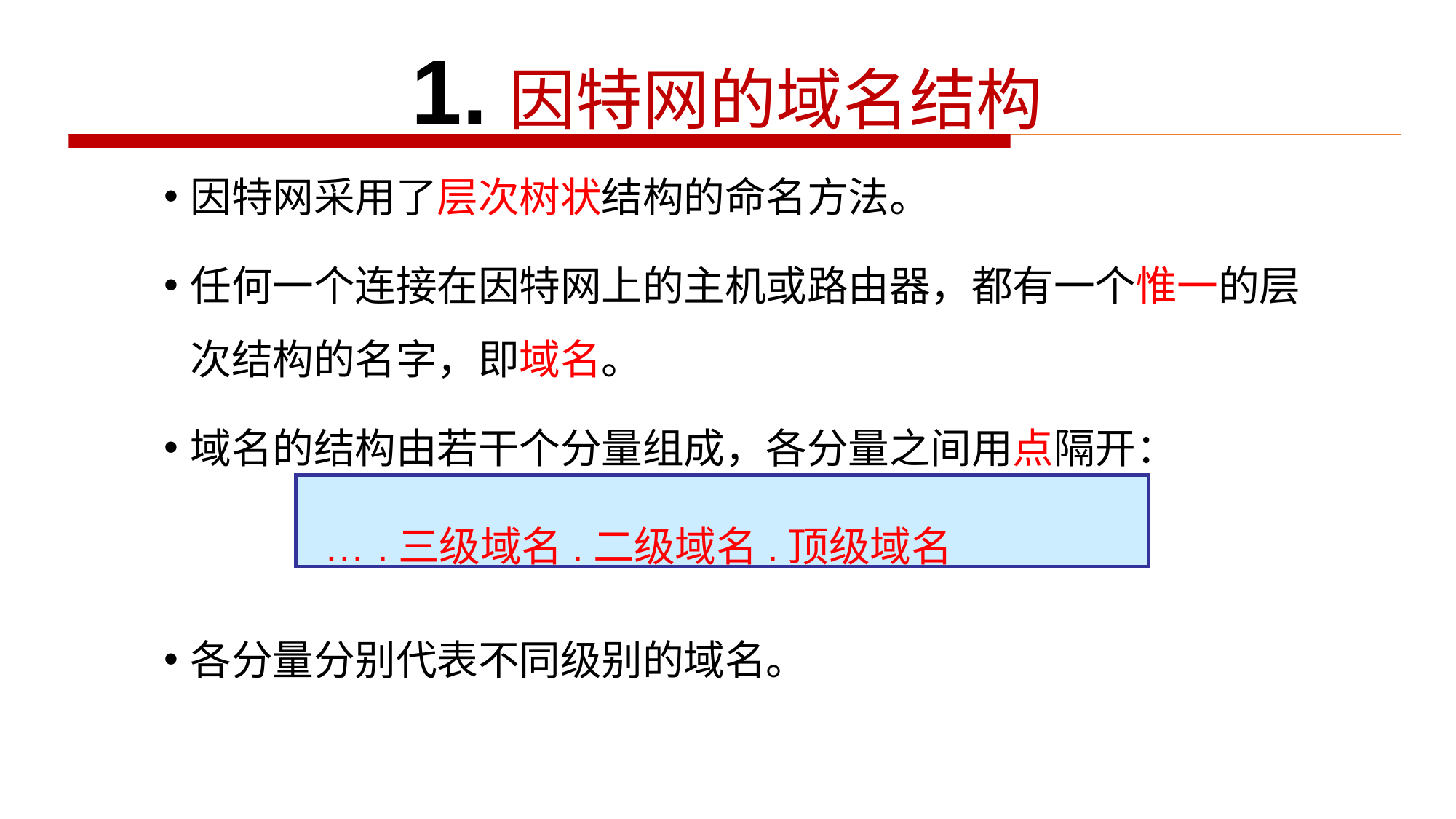

# 1.因特网的域名结构
1.2

因特网采用了层次树状结构的命名方法。
任何一个连接在因特网上的主机或路由器，都有一个惟一的层次结构的名字，即域名。
域名的结构由若干个分量组成，各分量之间用点隔开：
              … .三级域名.二级域名.顶级域名
各分量分别代表不同级别的域名。